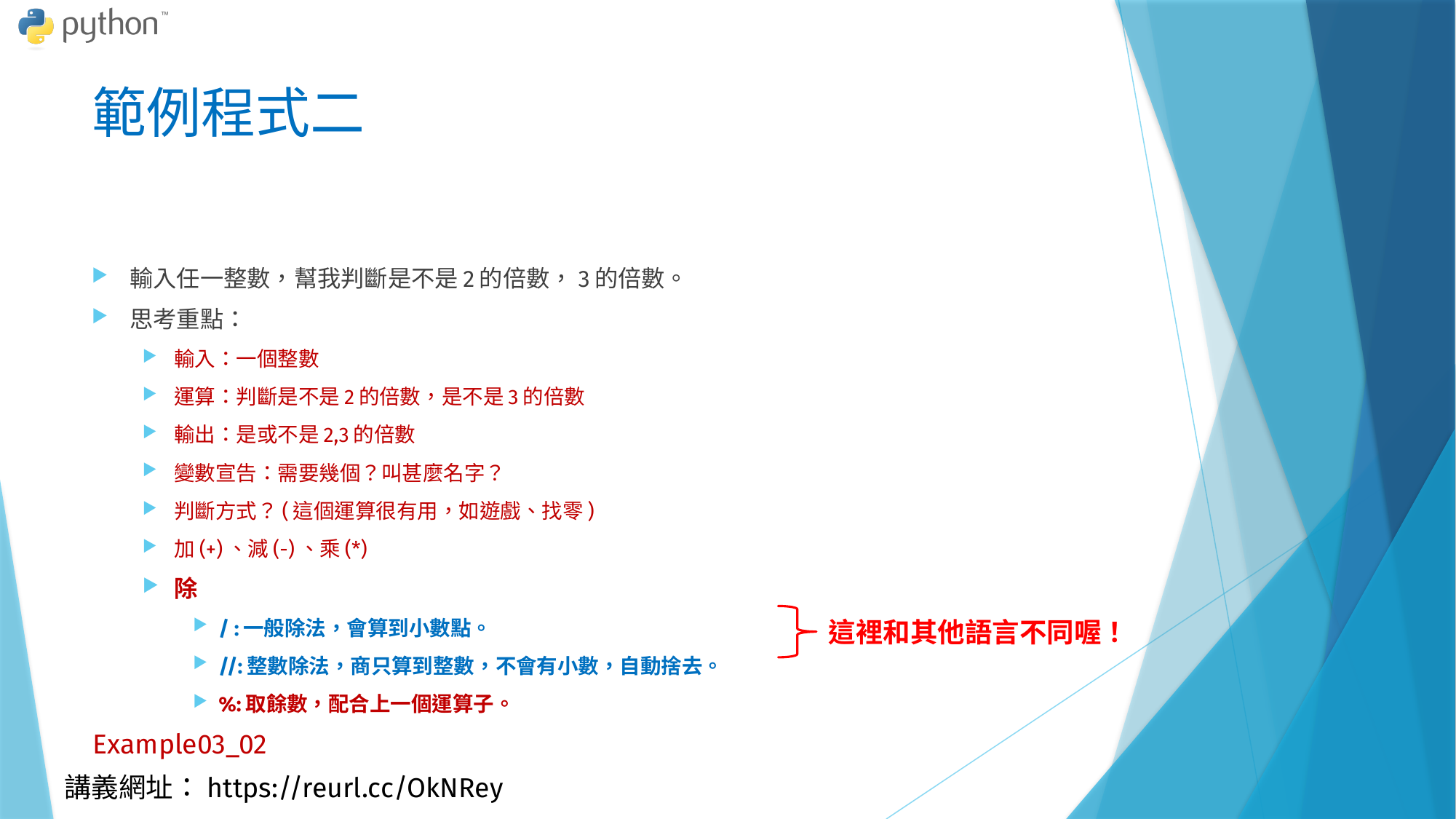

# 範例程式二
輸入任一整數，幫我判斷是不是2的倍數，3的倍數。
思考重點：
輸入：一個整數
運算：判斷是不是2的倍數，是不是3的倍數
輸出：是或不是2,3的倍數
變數宣告：需要幾個？叫甚麼名字？
判斷方式？(這個運算很有用，如遊戲、找零)
加(+)、減(-)、乘(*)
除
/ :一般除法，會算到小數點。
//:整數除法，商只算到整數，不會有小數，自動捨去。
%:取餘數，配合上一個運算子。

這裡和其他語言不同喔！
Example03_02